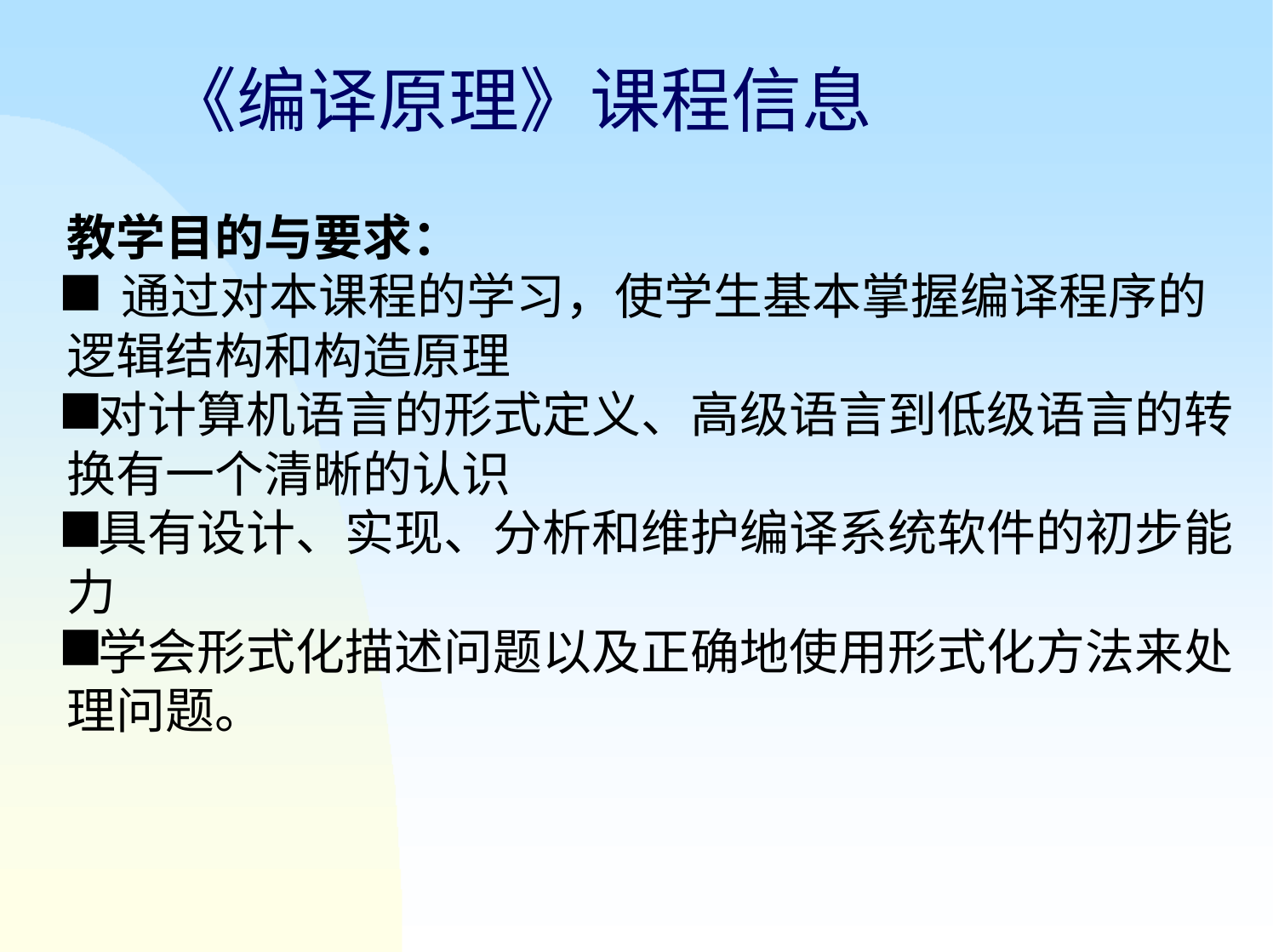

# 《编译原理》课程信息
教学目的与要求：
 通过对本课程的学习，使学生基本掌握编译程序的逻辑结构和构造原理
对计算机语言的形式定义、高级语言到低级语言的转换有一个清晰的认识
具有设计、实现、分析和维护编译系统软件的初步能力
学会形式化描述问题以及正确地使用形式化方法来处理问题。